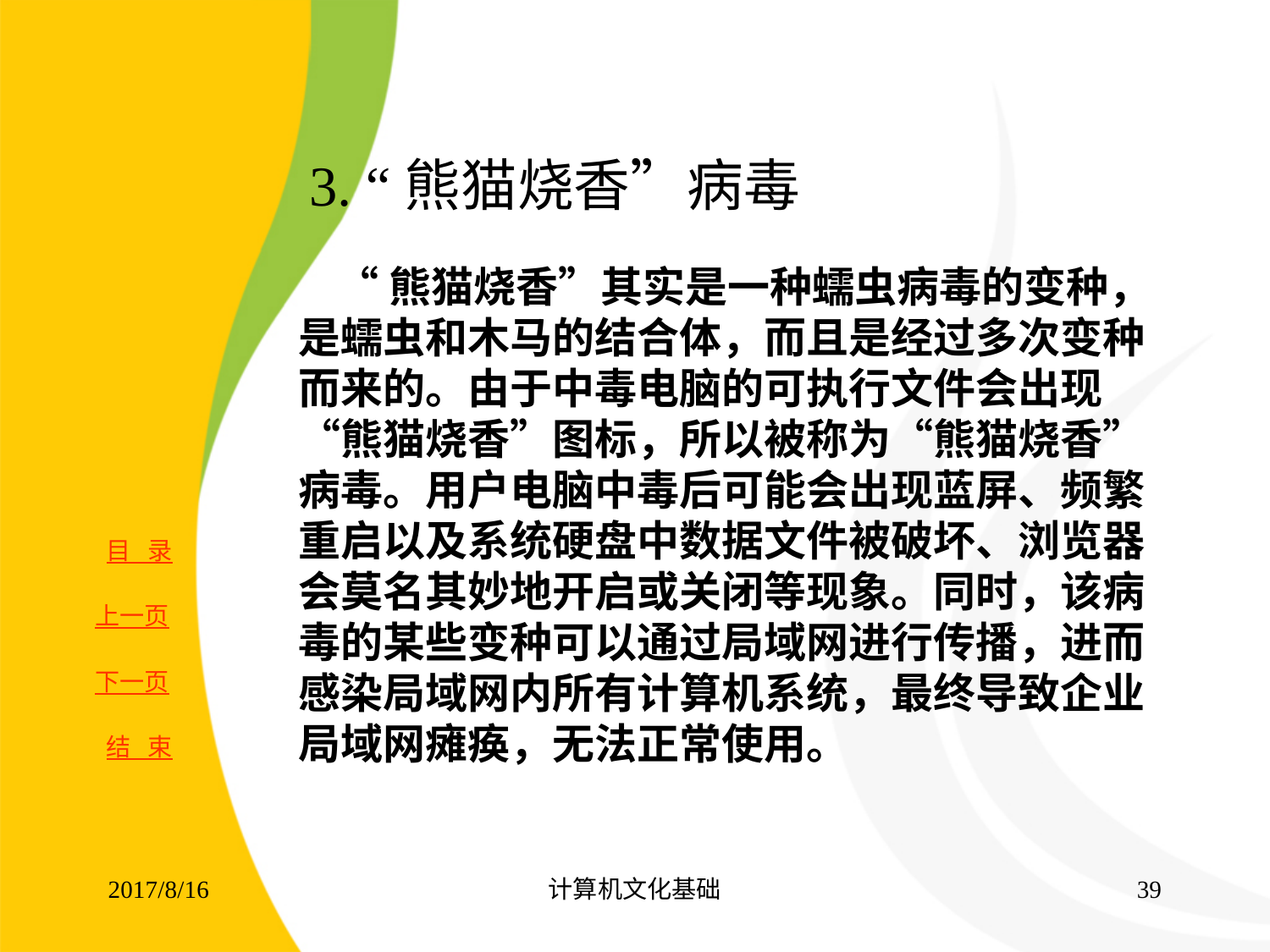

# 3. “熊猫烧香”病毒
    “熊猫烧香”其实是一种蠕虫病毒的变种，是蠕虫和木马的结合体，而且是经过多次变种而来的。由于中毒电脑的可执行文件会出现“熊猫烧香”图标，所以被称为“熊猫烧香”病毒。用户电脑中毒后可能会出现蓝屏、频繁重启以及系统硬盘中数据文件被破坏、浏览器会莫名其妙地开启或关闭等现象。同时，该病毒的某些变种可以通过局域网进行传播，进而感染局域网内所有计算机系统，最终导致企业局域网瘫痪，无法正常使用。
2017/8/16
计算机文化基础
39